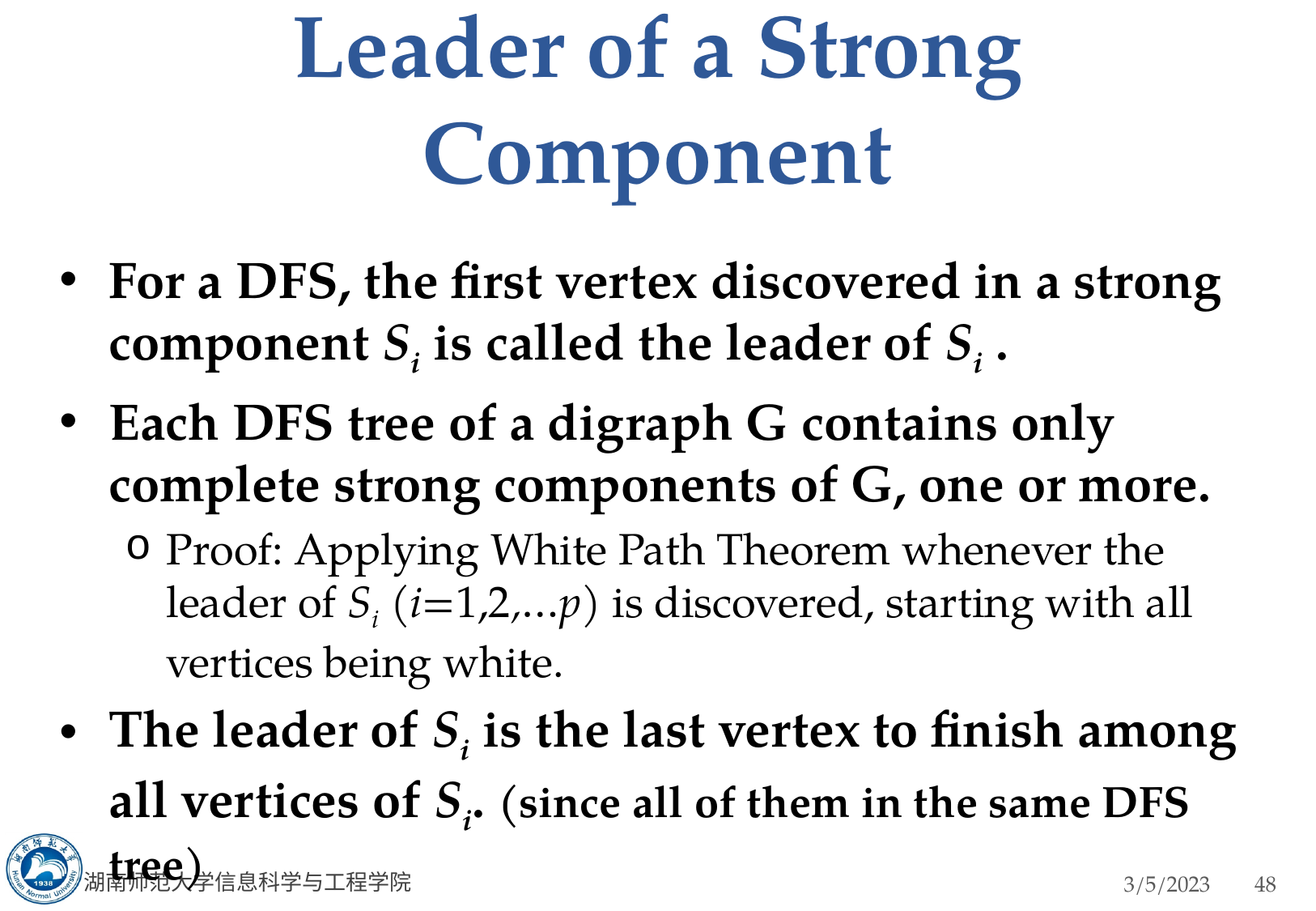

# Leader of a Strong Component
For a DFS, the first vertex discovered in a strong component Si is called the leader of Si .
Each DFS tree of a digraph G contains only complete strong components of G, one or more.
Proof: Applying White Path Theorem whenever the leader of Si (i=1,2,…p) is discovered, starting with all vertices being white.
The leader of Si is the last vertex to finish among all vertices of Si. (since all of them in the same DFS tree)
湖南师范大学信息科学与工程学院
3/5/2023
48